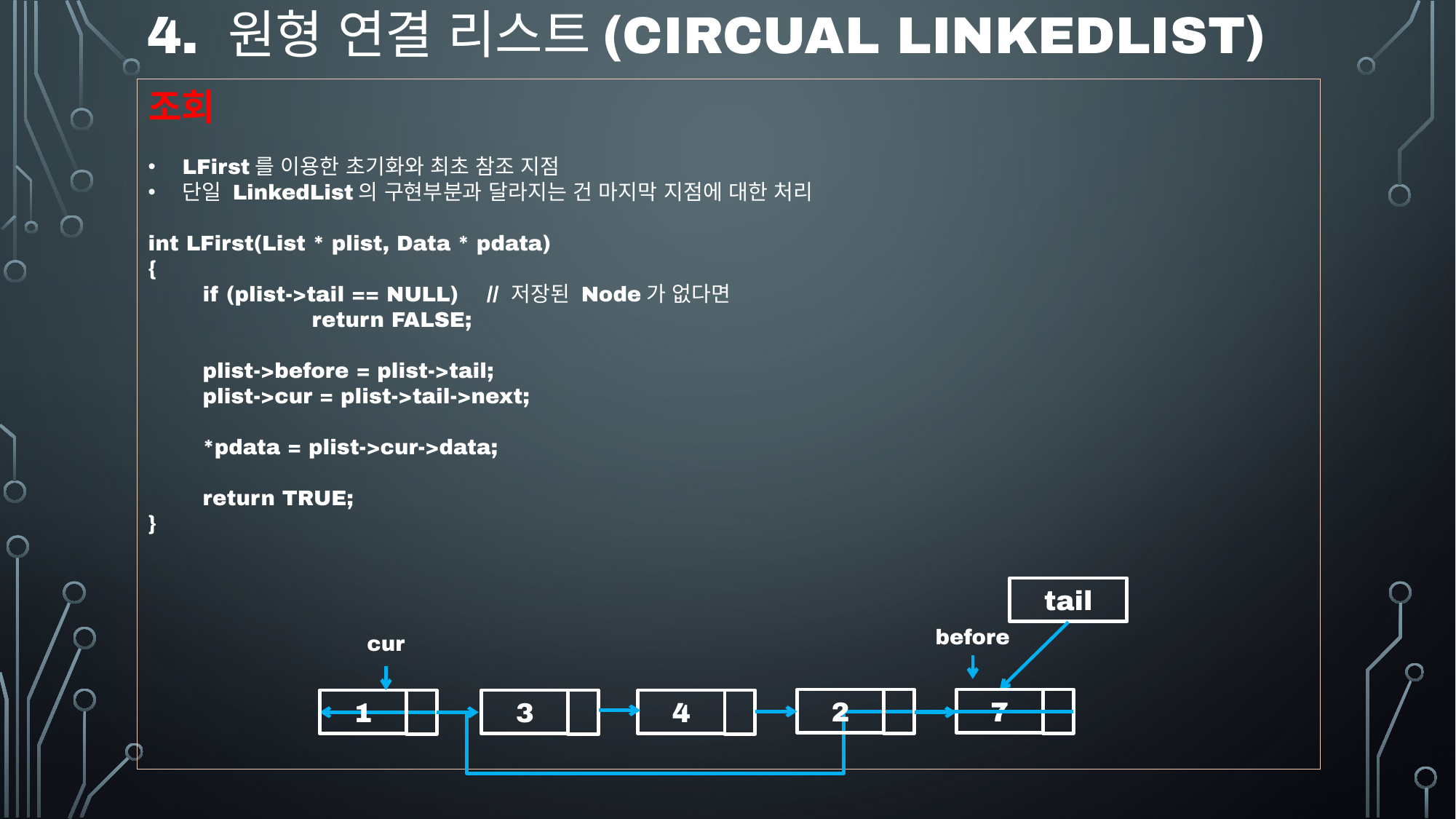

# 4. 원형 연결 리스트(circual LinkedList)
조회

LFirst를 이용한 초기화와 최초 참조 지점
단일 LinkedList의 구현부분과 달라지는 건 마지막 지점에 대한 처리

int LFirst(List * plist, Data * pdata)
{
if (plist->tail == NULL)    // 저장된 Node가 없다면
	return FALSE;

plist->before = plist->tail;
plist->cur = plist->tail->next;

*pdata = plist->cur->data;

return TRUE;
}

tail
2

7

4

1

3

before
cur